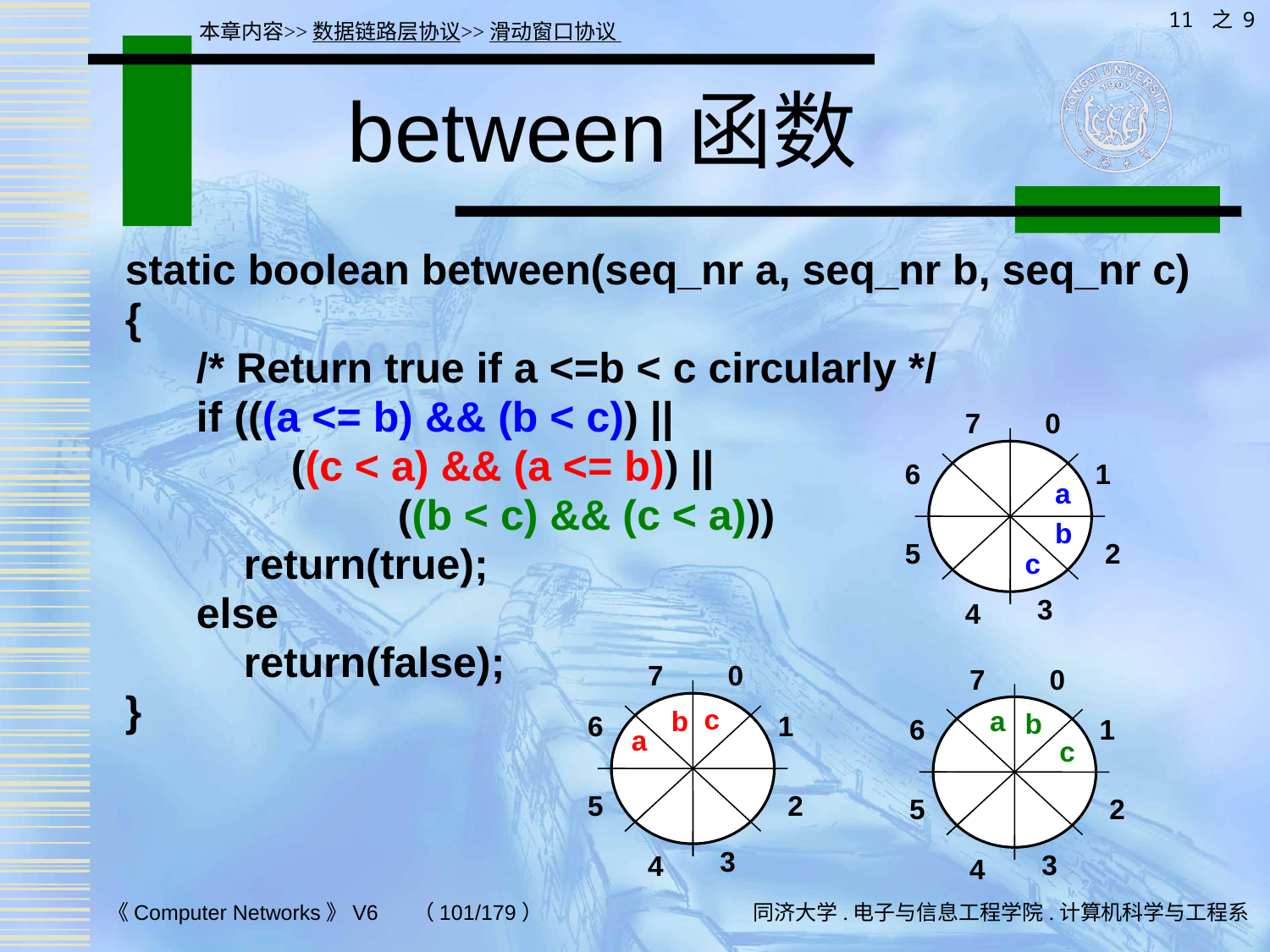

11 之 9
本章内容>>数据链路层协议>>滑动窗口协议
# between函数
static boolean between(seq_nr a, seq_nr b, seq_nr c)
{
      /* Return true if a <=b < c circularly */
      if (((a <= b) && (b < c)) ||
              ((c < a) && (a <= b)) ||
                       ((b < c) && (c < a)))
          return(true);
      else
          return(false);
}
7
0

6
1
a
b

5
2
c

3
4
7
0
7
0

c
b
a

b
6
1

6
1
a
c

5
2
5
2

3
3
4
4